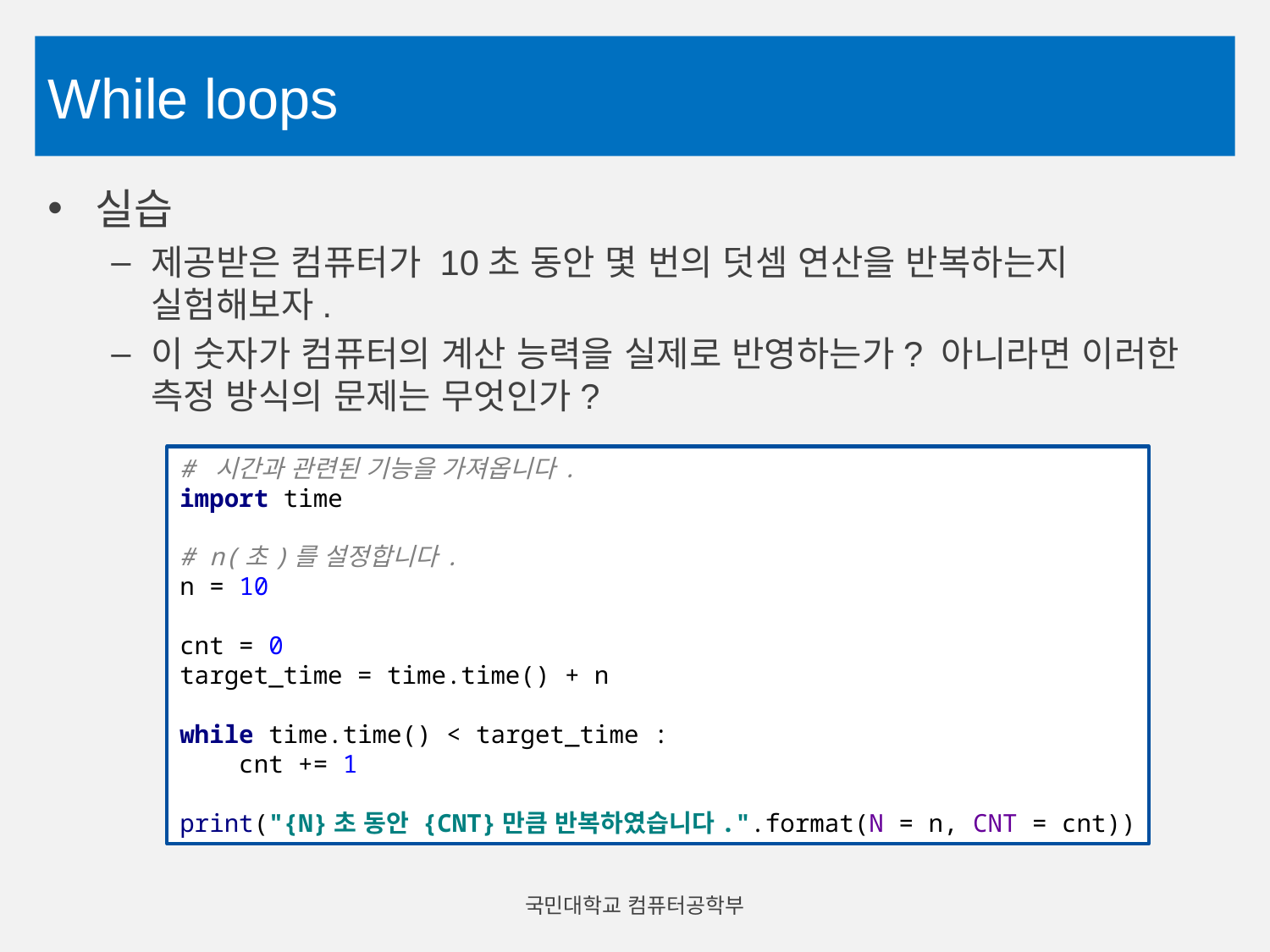

# While loops
실습
제공받은 컴퓨터가 10초 동안 몇 번의 덧셈 연산을 반복하는지 실험해보자.
이 숫자가 컴퓨터의 계산 능력을 실제로 반영하는가? 아니라면 이러한 측정 방식의 문제는 무엇인가?

# 시간과 관련된 기능을 가져옵니다. import time # n(초)를 설정합니다. n = 10 cnt = 0 target_time = time.time() + n while time.time() < target_time : cnt += 1 print("{N}초 동안 {CNT}만큼 반복하였습니다.".format(N = n, CNT = cnt))
국민대학교 컴퓨터공학부